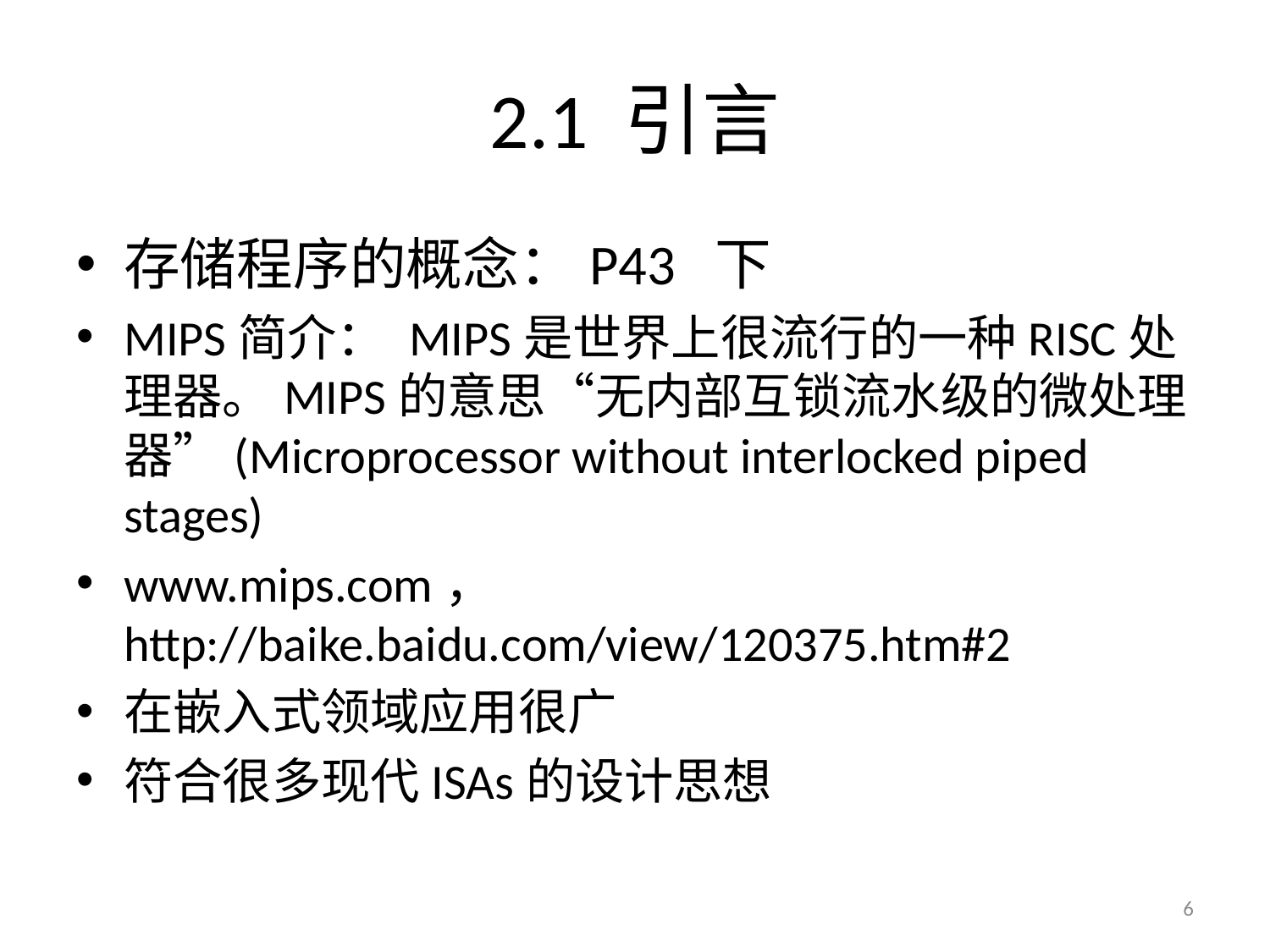

# 2.1 引言
存储程序的概念：P43  下
MIPS简介： MIPS是世界上很流行的一种RISC处理器。MIPS的意思“无内部互锁流水级的微处理器”(Microprocessor without interlocked piped stages)
www.mips.com， http://baike.baidu.com/view/120375.htm#2
在嵌入式领域应用很广
符合很多现代ISAs的设计思想
6